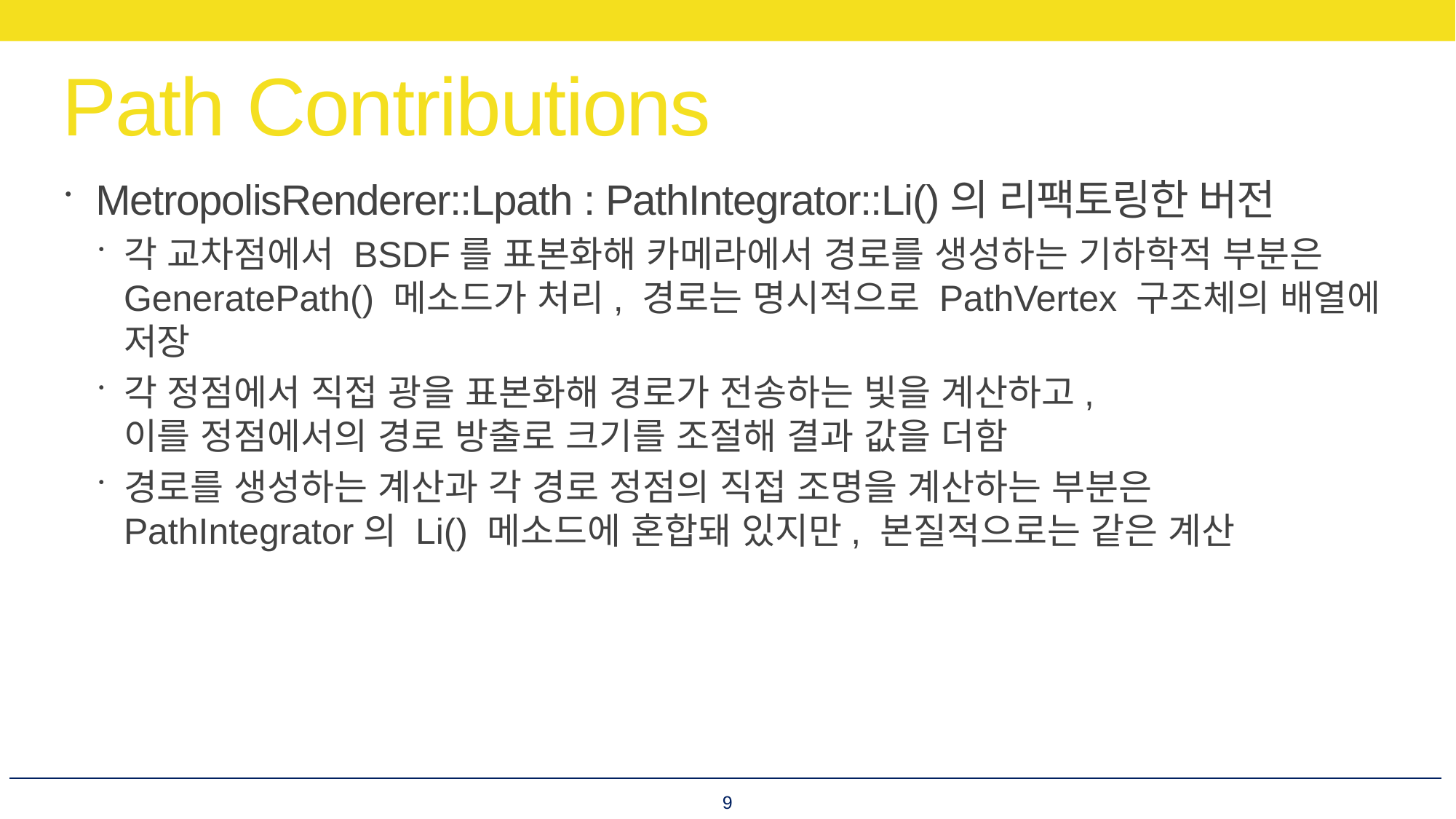

# Path Contributions
MetropolisRenderer::Lpath : PathIntegrator::Li()의 리팩토링한 버전
각 교차점에서 BSDF를 표본화해 카메라에서 경로를 생성하는 기하학적 부분은
GeneratePath() 메소드가 처리, 경로는 명시적으로 PathVertex 구조체의 배열에 저장
각 정점에서 직접 광을 표본화해 경로가 전송하는 빛을 계산하고,
이를 정점에서의 경로 방출로 크기를 조절해 결과 값을 더함
경로를 생성하는 계산과 각 경로 정점의 직접 조명을 계산하는 부분은
PathIntegrator의 Li() 메소드에 혼합돼 있지만, 본질적으로는 같은 계산
9